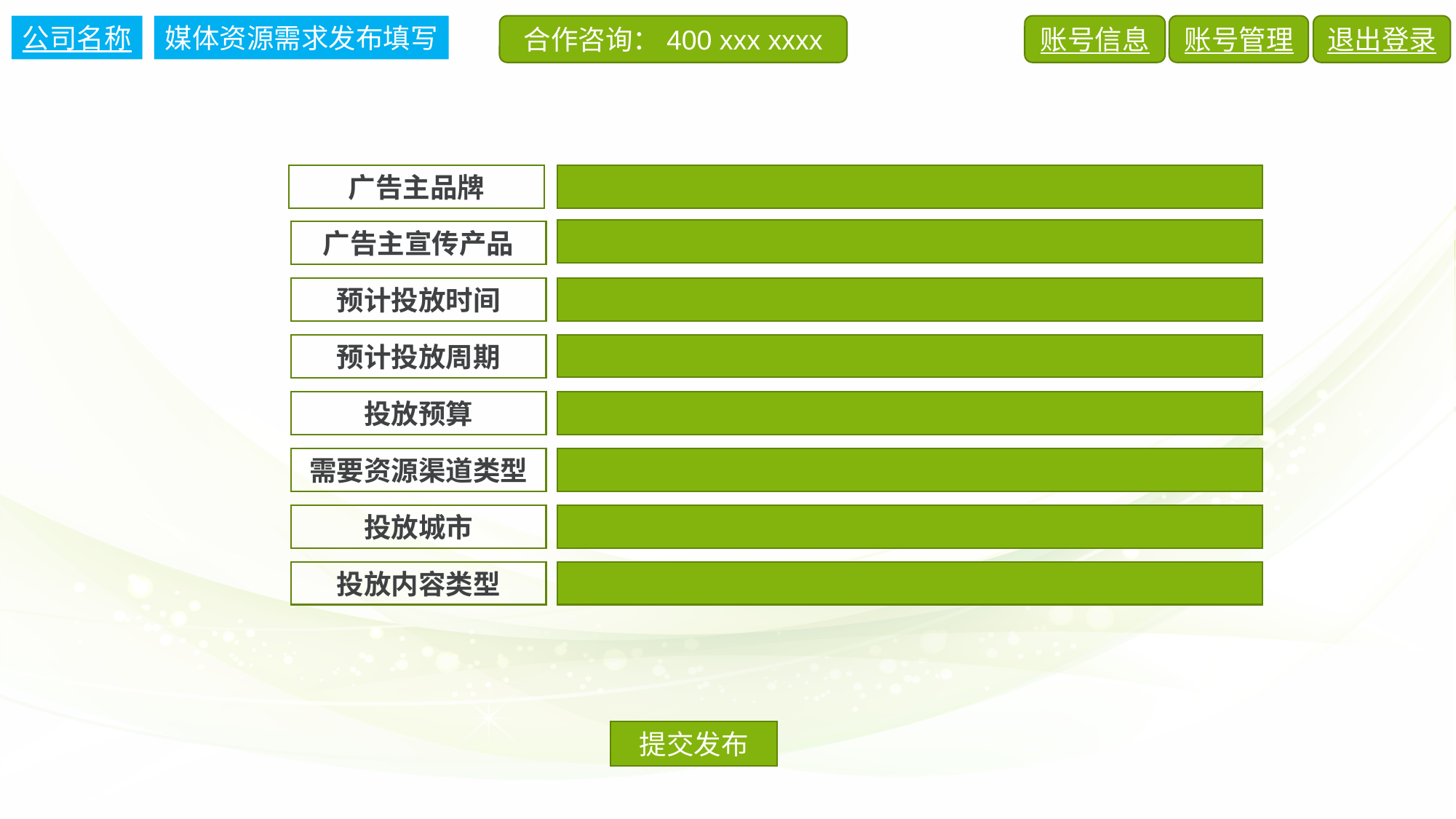

公司名称
媒体资源需求发布填写
合作咨询：400 xxx xxxx
账号信息
账号管理
退出登录
广告主品牌

广告主宣传产品
预计投放时间

预计投放周期
投放预算

需要资源渠道类型

投放城市

投放内容类型

提交发布